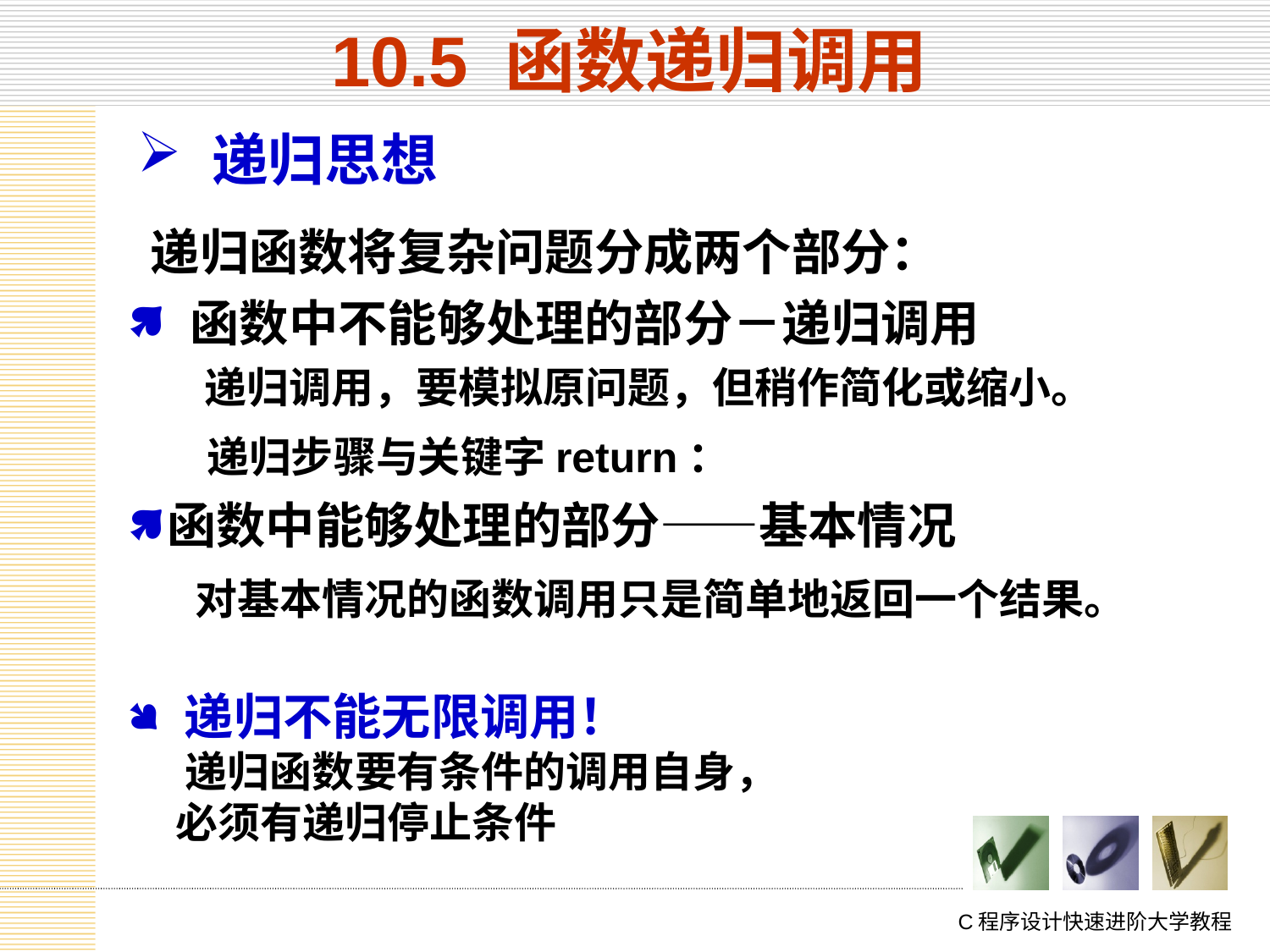

# 10.5 函数递归调用
 递归思想
 递归函数将复杂问题分成两个部分：
 函数中不能够处理的部分－递归调用
       递归调用，要模拟原问题，但稍作简化或缩小。
      递归步骤与关键字return：
函数中能够处理的部分——基本情况
     对基本情况的函数调用只是简单地返回一个结果。

 递归不能无限调用！
     递归函数要有条件的调用自身，
    必须有递归停止条件

62
C程序设计快速进阶大学教程